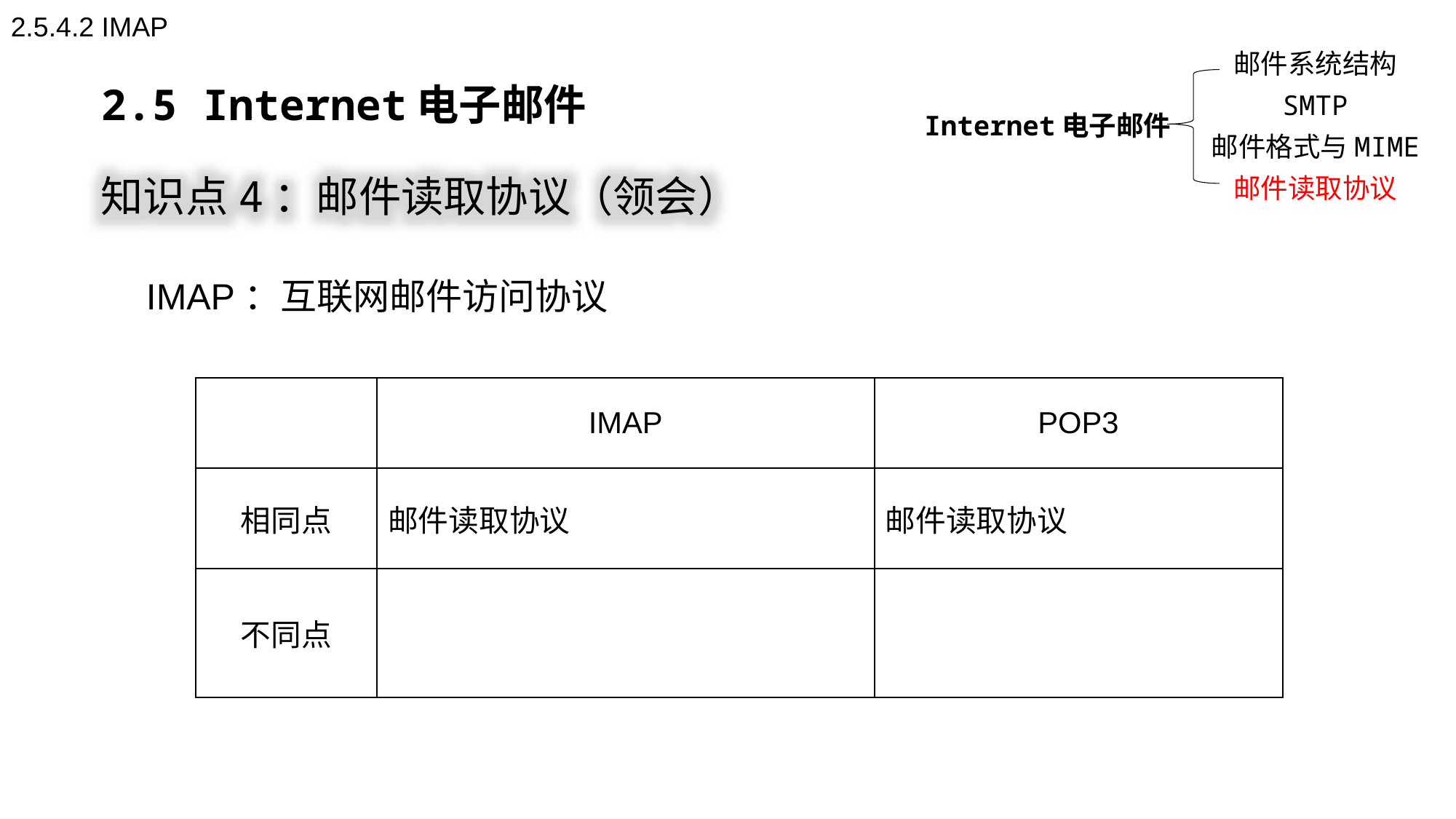

2.5.4.2 IMAP
邮件系统结构

SMTP
Internet电子邮件
邮件格式与MIME
邮件读取协议
2.5 Internet电子邮件
知识点4：邮件读取协议（领会）
IMAP：互联网邮件访问协议
|  | IMAP | POP3 |
| --- | --- | --- |
| 相同点 | 邮件读取协议 | 邮件读取协议 |
| 不同点 |  |  |